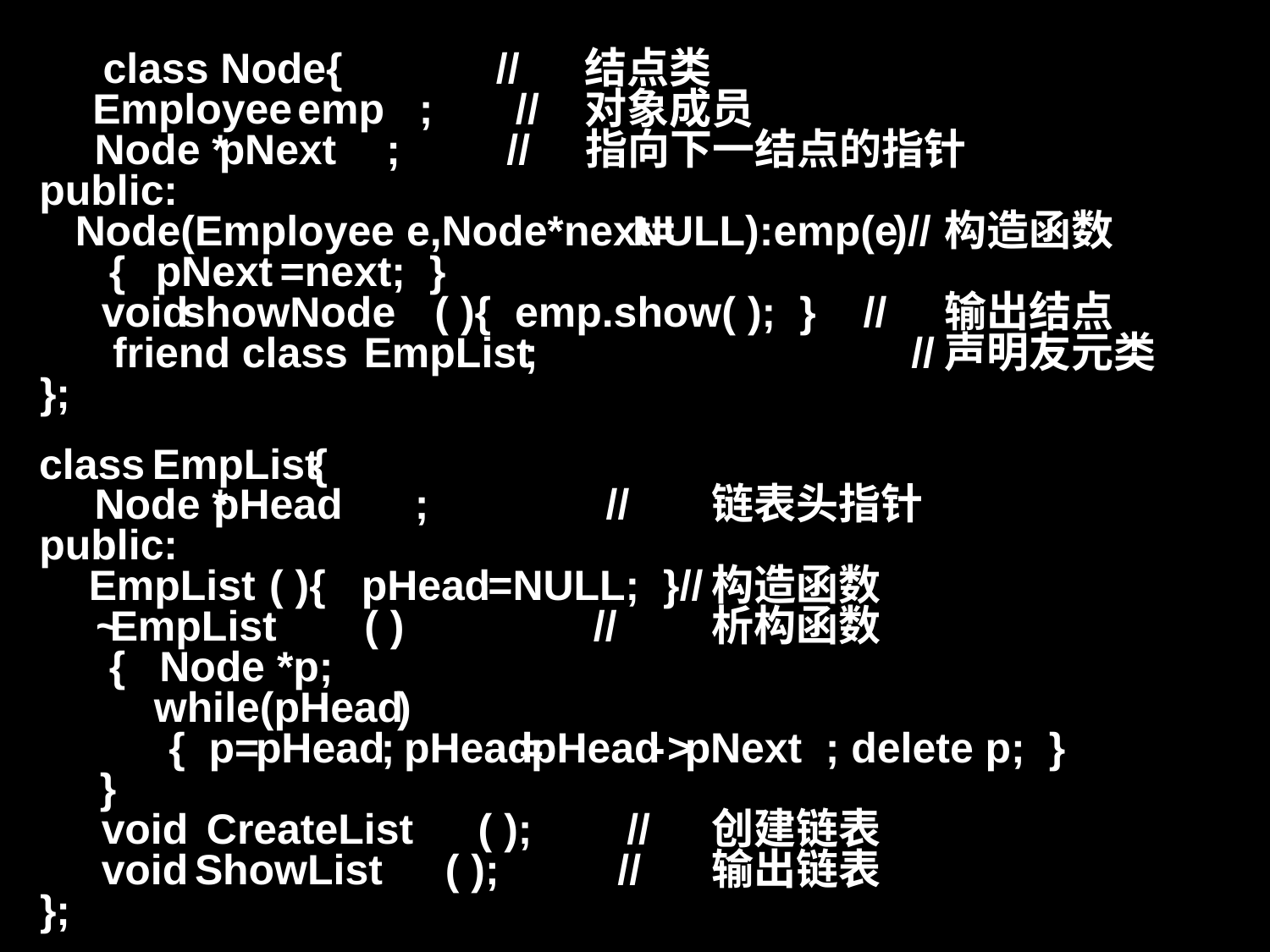

class Node{             //
结点类
Employee
emp
;       //
对象成员

Node *
pNext
;         //
指向下一结点的指针
public:
Node(Employee e,Node*next=
NULL):emp(e
)//
构造函数
{
pNext
=next;  }
void
showNode
( ){  emp.show( );  }    //
输出结点
friend class
EmpList
;
//
声明友元类

};
class
EmpList
{
Node *
pHead
;               //
链表头指针
public:
EmpList
( ){
pHead
=NULL;  }//
构造函数
~
EmpList
( )                //
析构函数
{
Node *p;
while(pHead
)
{  p=
pHead
;
pHead
=
pHead
-
>
pNext
; delete p;  }
}
void
CreateList
( );        //
创建链表
void
ShowList
( );          //
输出链表
};